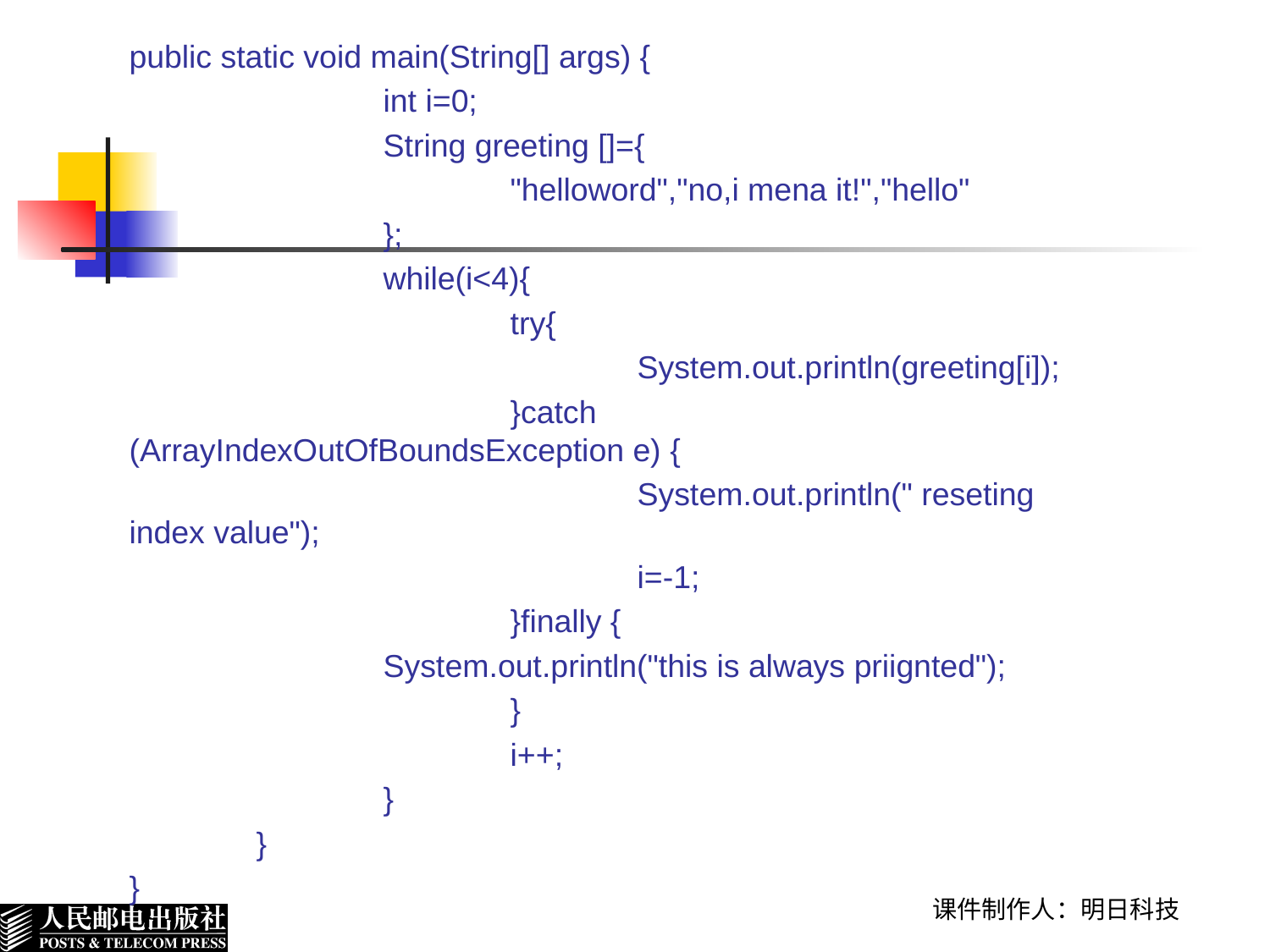

public static void main(String[] args) {
		int i=0;
		String greeting []={
			"helloword","no,i mena it!","hello"
		};
		while(i<4){
			try{
				System.out.println(greeting[i]);
			}catch (ArrayIndexOutOfBoundsException e) {
				System.out.println(" reseting index value");
				i=-1;
			}finally {
		System.out.println("this is always priignted");
			}
			i++;
		}
	}
}
课件制作人：明日科技